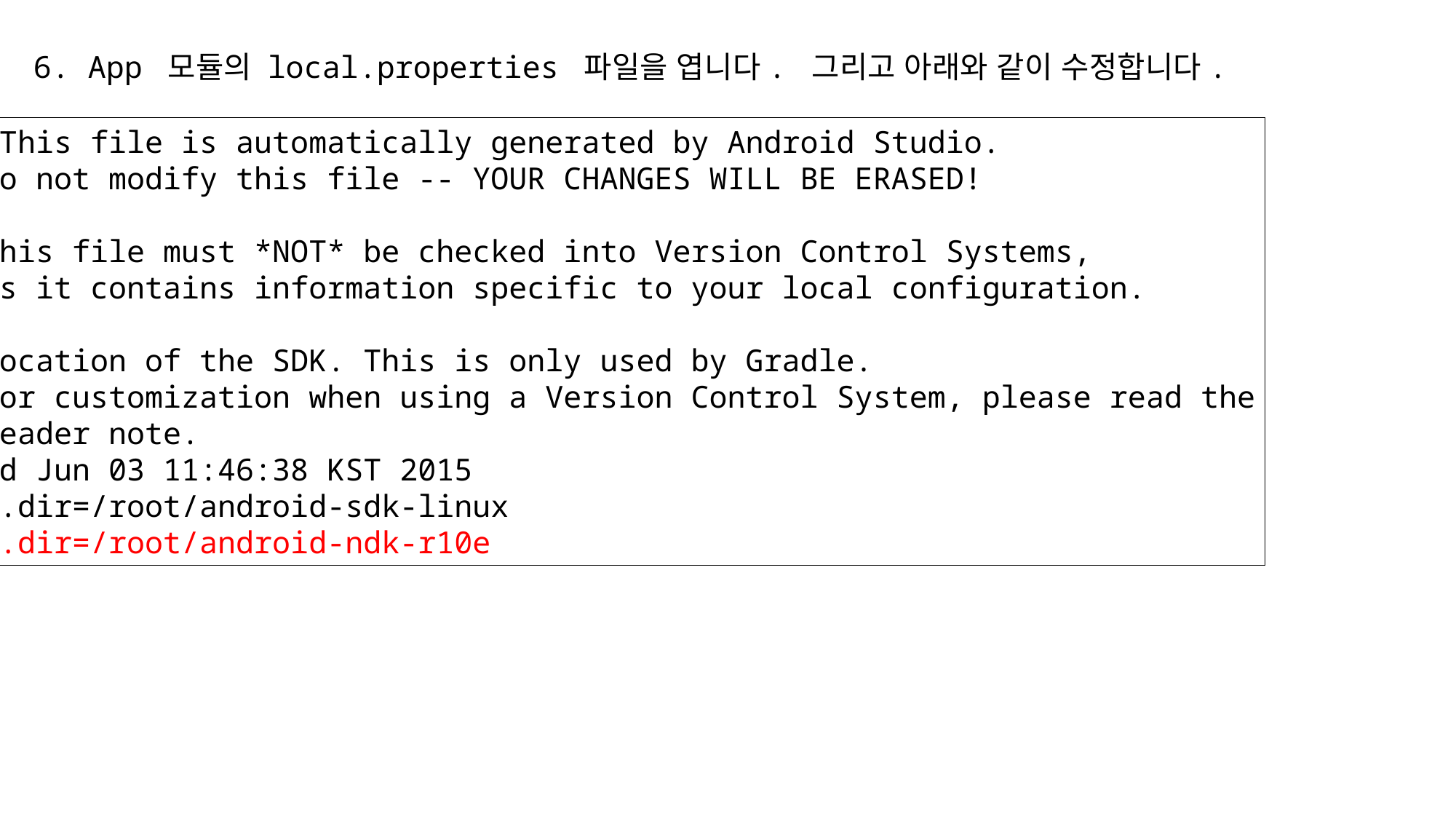

6. App 모듈의 local.properties 파일을 엽니다. 그리고 아래와 같이 수정합니다.

## This file is automatically generated by Android Studio.
# Do not modify this file -- YOUR CHANGES WILL BE ERASED!
#
# This file must *NOT* be checked into Version Control Systems,
# as it contains information specific to your local configuration.
#
# Location of the SDK. This is only used by Gradle.
# For customization when using a Version Control System, please read the
# header note.
#Wed Jun 03 11:46:38 KST 2015
sdk.dir=/root/android-sdk-linux
ndk.dir=/root/android-ndk-r10e